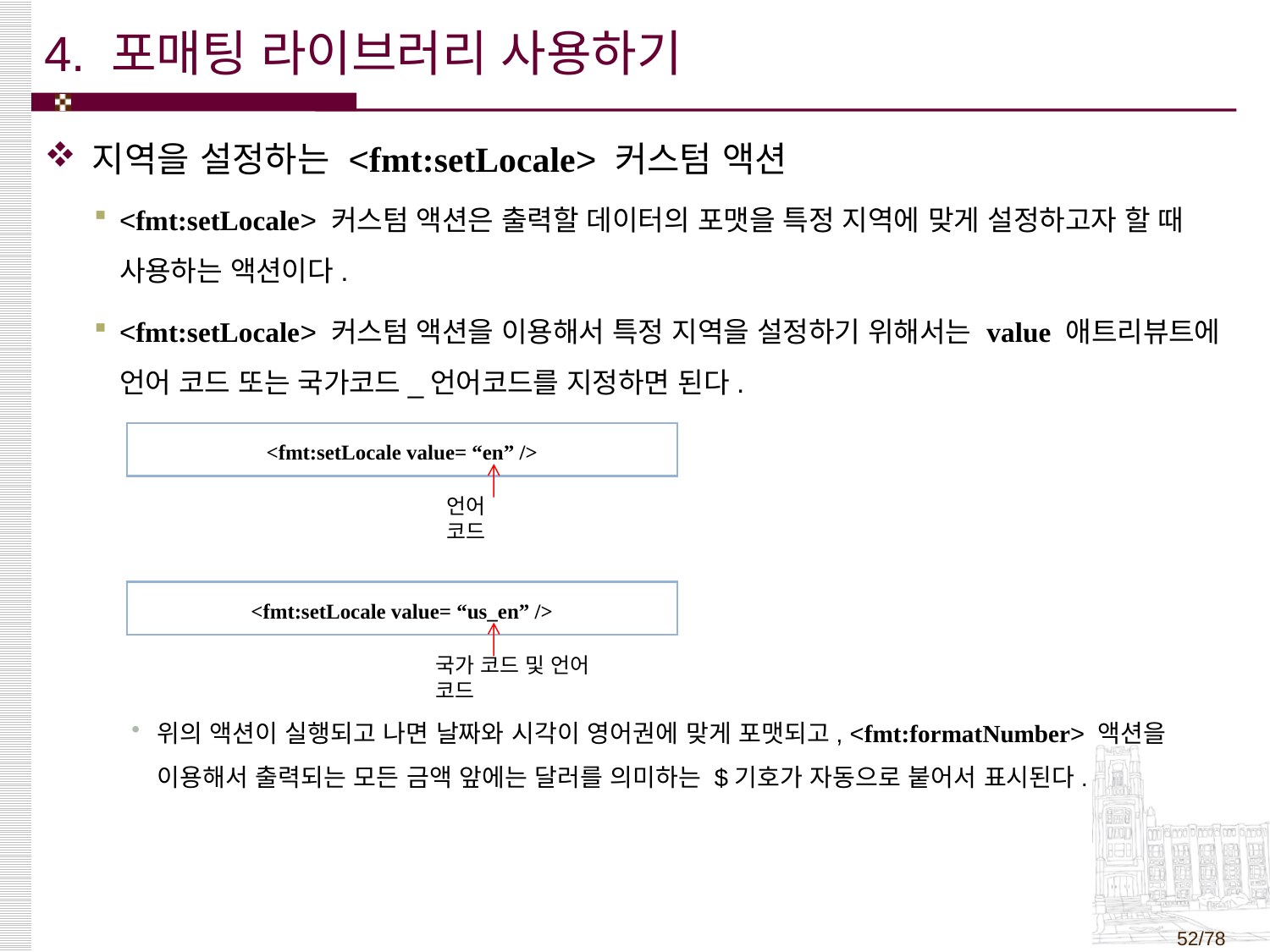

# 4. 포매팅 라이브러리 사용하기
지역을 설정하는 <fmt:setLocale> 커스텀 액션
<fmt:setLocale> 커스텀 액션은 출력할 데이터의 포맷을 특정 지역에 맞게 설정하고자 할 때 사용하는 액션이다.
<fmt:setLocale> 커스텀 액션을 이용해서 특정 지역을 설정하기 위해서는 value 애트리뷰트에 언어 코드 또는 국가코드_언어코드를 지정하면 된다.

위의 액션이 실행되고 나면 날짜와 시각이 영어권에 맞게 포맷되고, <fmt:formatNumber> 액션을 이용해서 출력되는 모든 금액 앞에는 달러를 의미하는 $기호가 자동으로 붙어서 표시된다.

| <fmt:setLocale value= “en” /> |
| --- |
언어 코드
| <fmt:setLocale value= “us\_en” /> |
| --- |
국가 코드 및 언어 코드